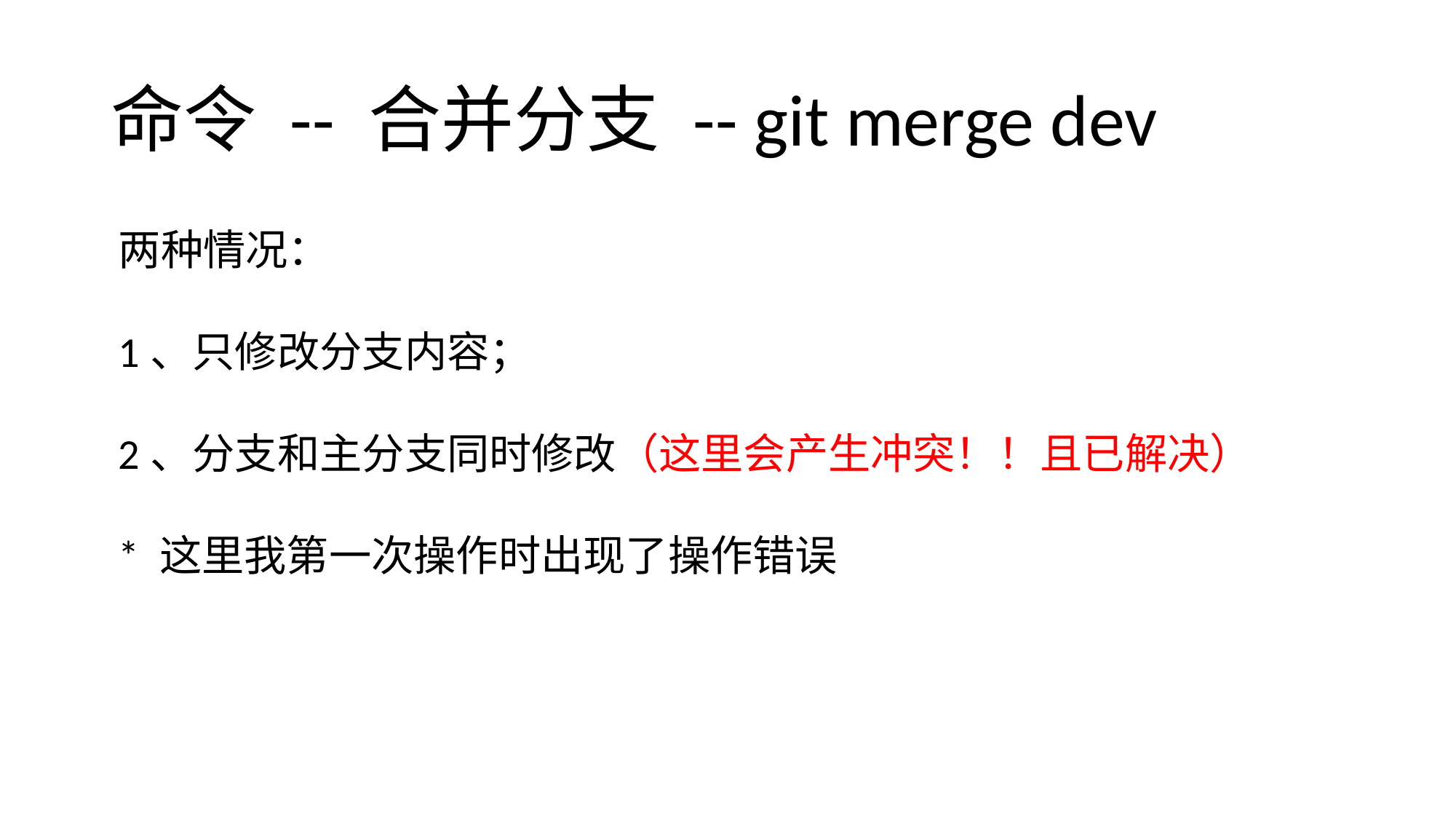

# 命令 -- 合并分支 -- git merge dev
两种情况：

1、只修改分支内容；

2、分支和主分支同时修改（这里会产生冲突！！且已解决）

* 这里我第一次操作时出现了操作错误